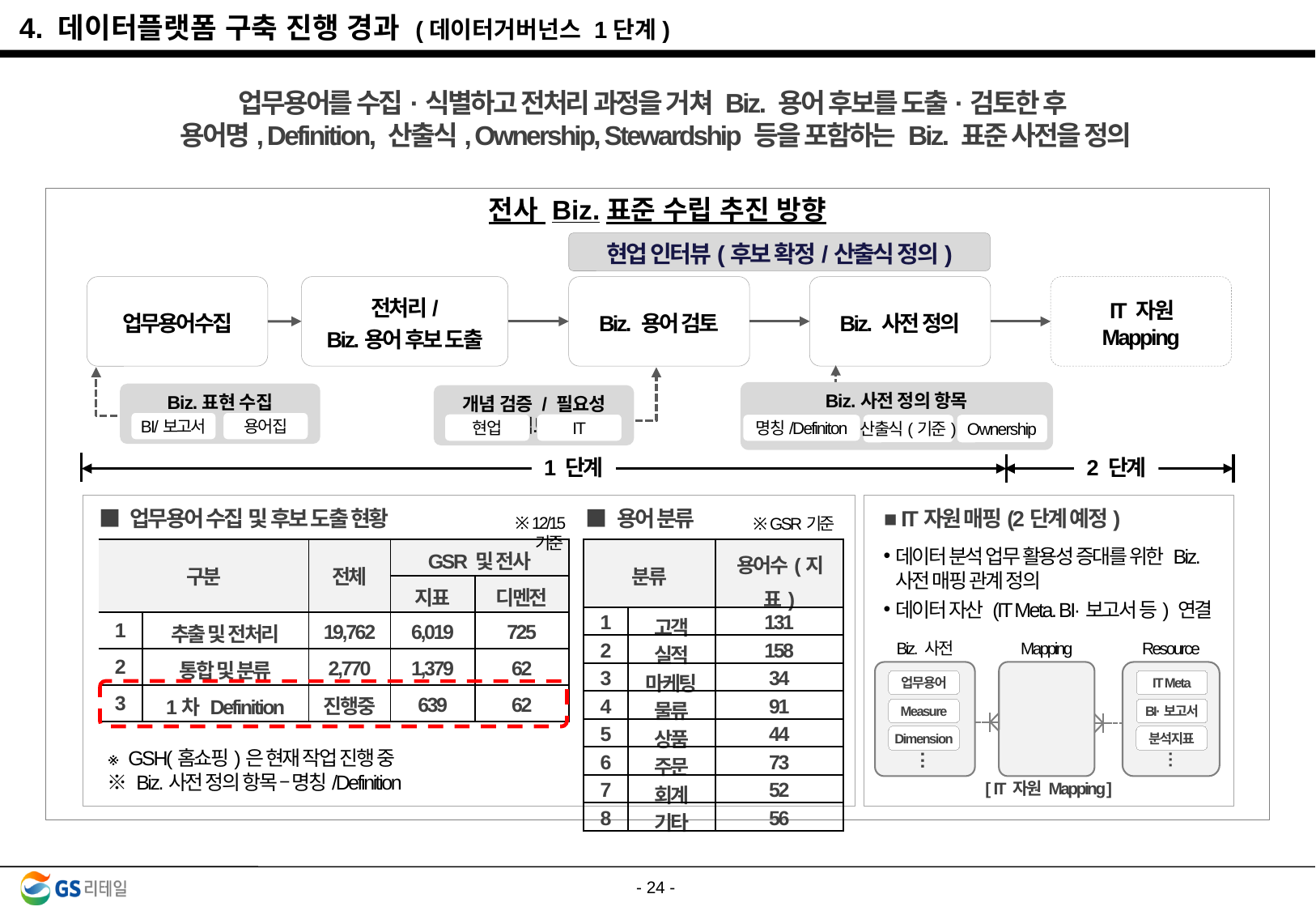

4. 데이터플랫폼 구축 진행 경과 (데이터거버넌스 1단계)
업무용어를 수집·식별하고 전처리 과정을 거쳐 Biz. 용어 후보를 도출·검토한 후
용어명, Definition, 산출식, Ownership, Stewardship 등을 포함하는 Biz. 표준 사전을 정의
전사 Biz.표준 수립 추진 방향
현업 인터뷰(후보 확정/산출식 정의)
전처리/
Biz.용어 후보 도출
Biz. 용어 검토
Biz. 사전 정의
IT 자원 Mapping
업무용어수집

Biz.사전 정의 항목
명칭/Definiton
산출식(기준)
Ownership
Biz.표현 수집
BI/보고서
용어집
개념 검증 / 필요성 검토
현업
IT
1 단계

2 단계

■ 업무용어 수집 및 후보 도출 현황
■ 용어 분류
■ IT자원 매핑(2단계 예정)
※ 12/15 기준
※ GSR기준
데이터 분석 업무 활용성 증대를 위한 Biz. 사전 매핑 관계 정의
데이터 자산 (IT Meta. BI·보고서 등) 연결
| 구분 |  | 전체 | GSR 및 전사 |  |
| --- | --- | --- | --- | --- |
|  |  |  | 지표 | 디멘전 |
| 1 | 추출 및 전처리 | 19,762 | 6,019 | 725 |
| 2 | 통합 및 분류 | 2,770 | 1,379 | 62 |
| 3 | 1차 Definition | 진행중 | 639 | 62 |
| 분류 |  | 용어수(지표) |
| --- | --- | --- |
| 1 | 고객 | 131 |
| 2 | 실적 | 158 |
| 3 | 마케팅 | 34 |
| 4 | 물류 | 91 |
| 5 | 상품 | 44 |
| 6 | 주문 | 73 |
| 7 | 회계 | 52 |
| 8 | 기타 | 56 |
Biz. 사전
Mapping
Resource

업무용어
IT Meta

Measure
BI·보고서

Dimension
분석지표
※ GSH(홈쇼핑)은 현재 작업 진행 중
※ Biz.사전 정의 항목 – 명칭/Definition
···
···
[ IT 자원 Mapping ]
- 24 -